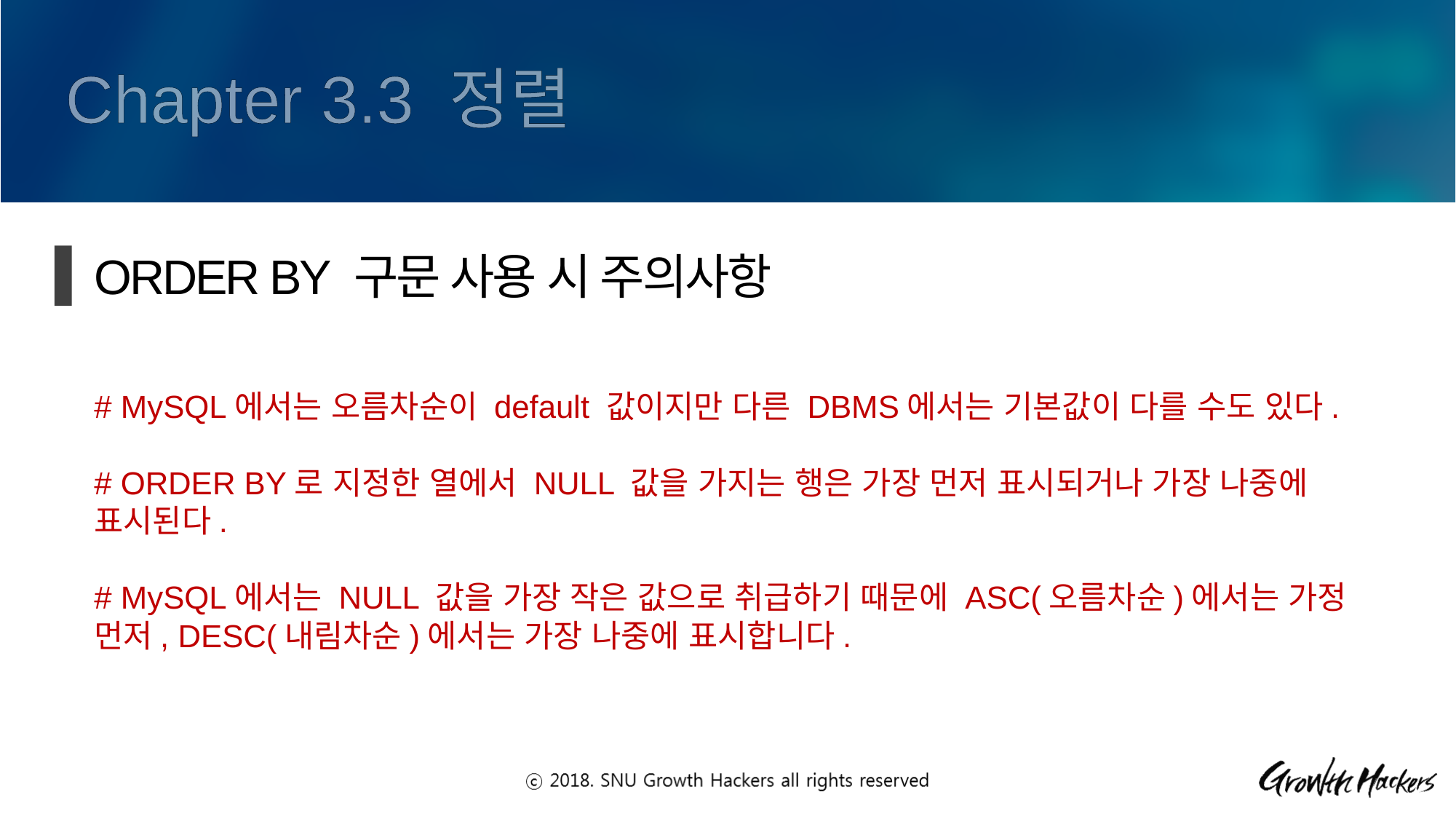

Chapter 3.3 정렬
ORDER BY 구문 사용 시 주의사항

# MySQL에서는 오름차순이 default 값이지만 다른 DBMS에서는 기본값이 다를 수도 있다.

# ORDER BY로 지정한 열에서 NULL 값을 가지는 행은 가장 먼저 표시되거나 가장 나중에 표시된다.

# MySQL에서는 NULL 값을 가장 작은 값으로 취급하기 때문에 ASC(오름차순)에서는 가정 먼저, DESC(내림차순)에서는 가장 나중에 표시합니다.